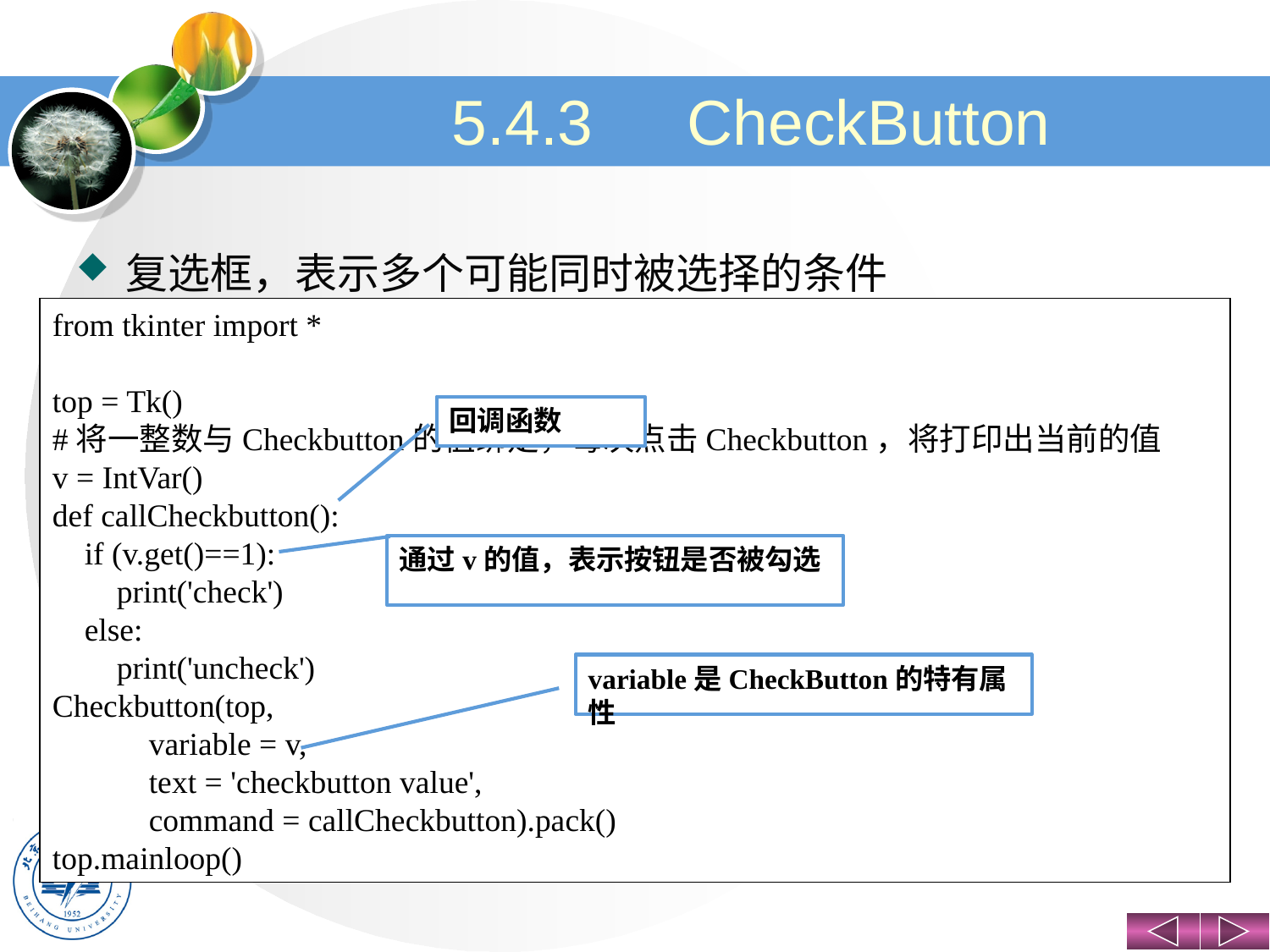

# 5.4.3　CheckButton
复选框，表示多个可能同时被选择的条件
from tkinter import *

top = Tk()
#将一整数与Checkbutton的值绑定，每次点击Checkbutton，将打印出当前的值
v = IntVar()
def callCheckbutton():
    if (v.get()==1):
        print('check')
    else:
        print('uncheck')
Checkbutton(top,
            variable = v,
            text = 'checkbutton value',
            command = callCheckbutton).pack()
top.mainloop()
回调函数
通过v的值，表示按钮是否被勾选
variable是CheckButton的特有属性
97